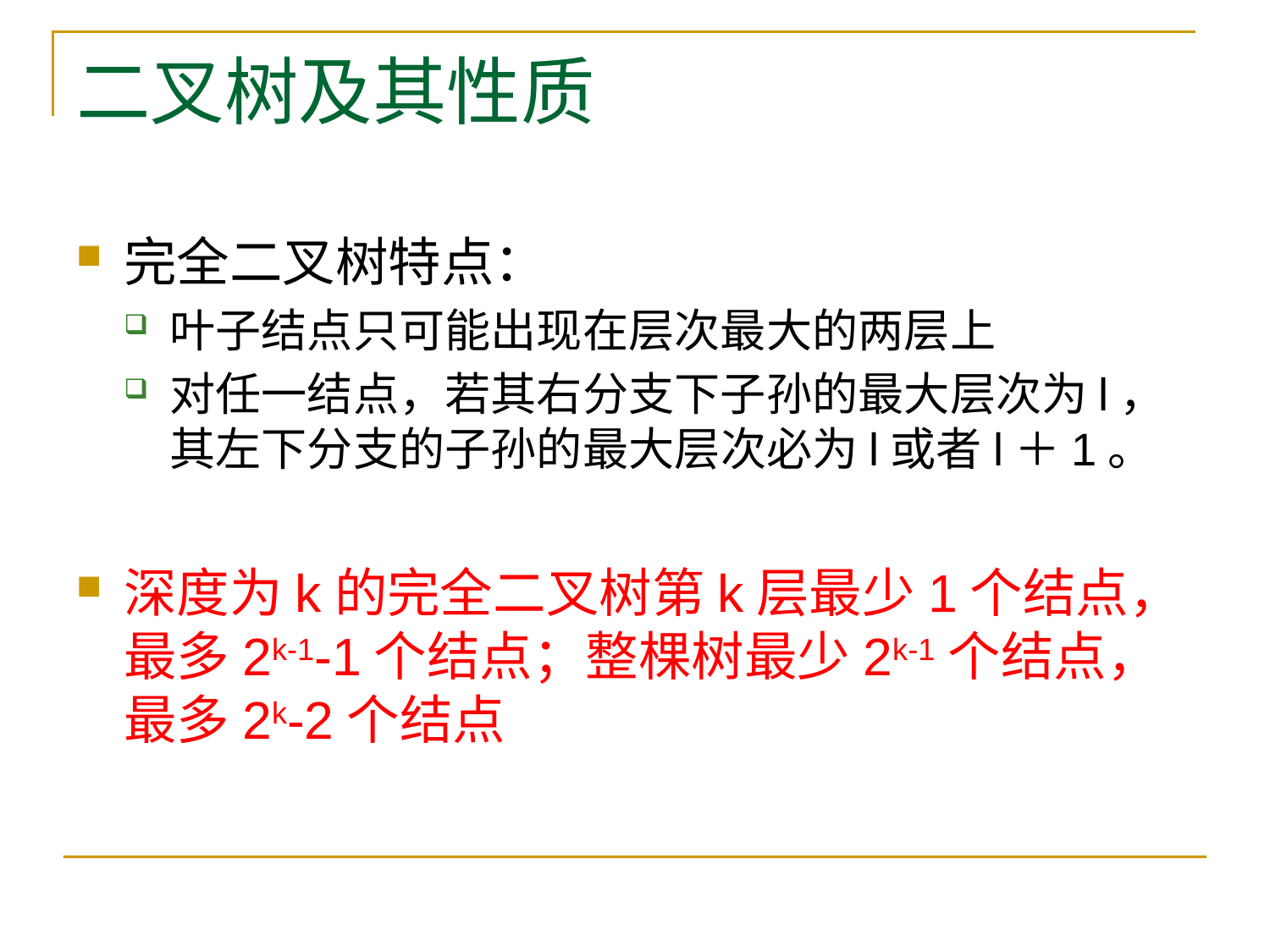

# 二叉树及其性质
完全二叉树特点：
叶子结点只可能出现在层次最大的两层上
对任一结点，若其右分支下子孙的最大层次为l，其左下分支的子孙的最大层次必为l或者l＋1。

深度为k的完全二叉树第k层最少1个结点，最多2k-1-1个结点；整棵树最少2k-1个结点，最多2k-2个结点